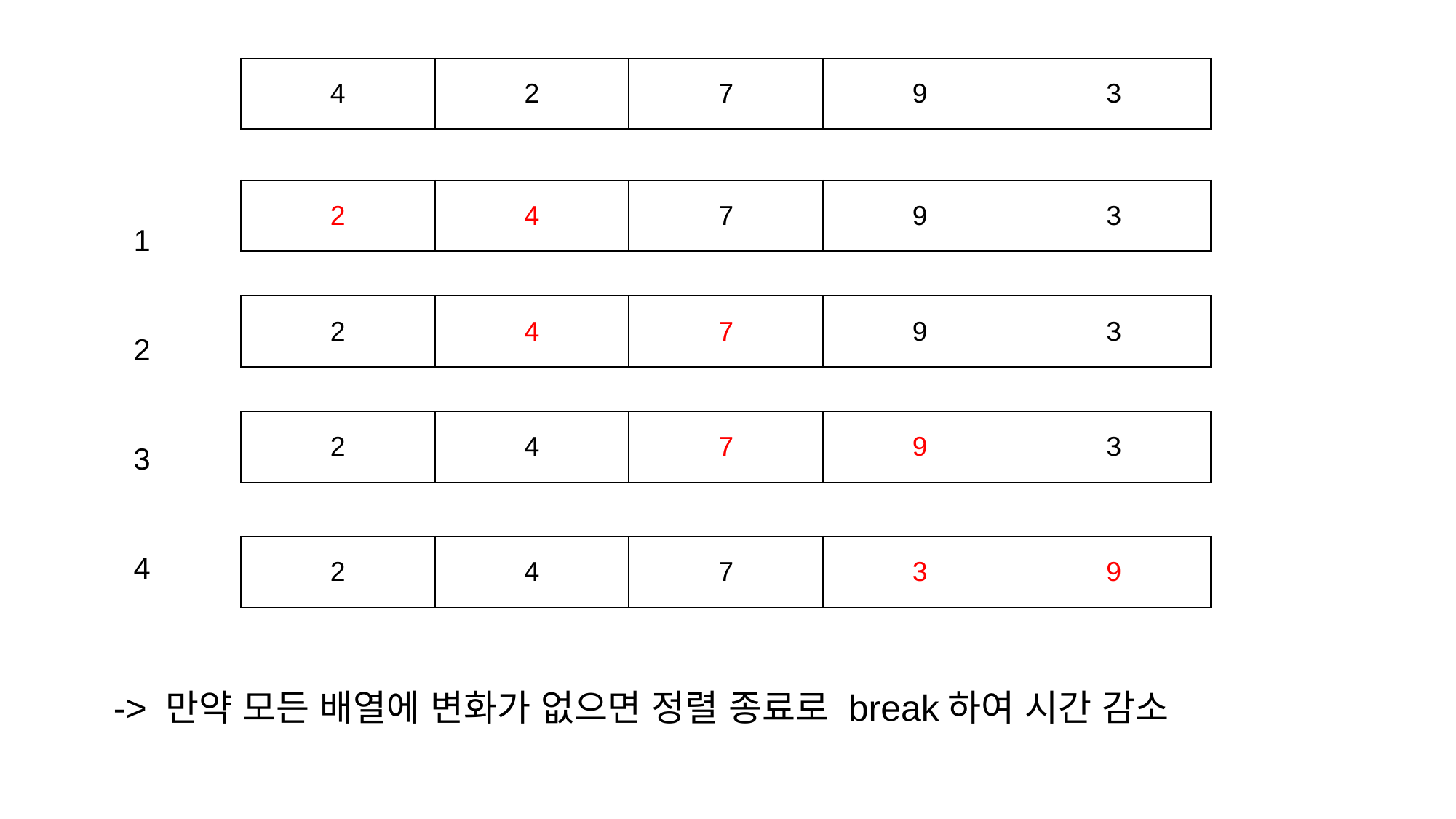

| 4 | 2 | 7 | 9 | 3 |
| --- | --- | --- | --- | --- |
| 2 | 4 | 7 | 9 | 3 |
| --- | --- | --- | --- | --- |
1

2

3

4
| 2 | 4 | 7 | 9 | 3 |
| --- | --- | --- | --- | --- |
| 2 | 4 | 7 | 9 | 3 |
| --- | --- | --- | --- | --- |
| 2 | 4 | 7 | 3 | 9 |
| --- | --- | --- | --- | --- |
-> 만약 모든 배열에 변화가 없으면 정렬 종료로 break하여 시간 감소